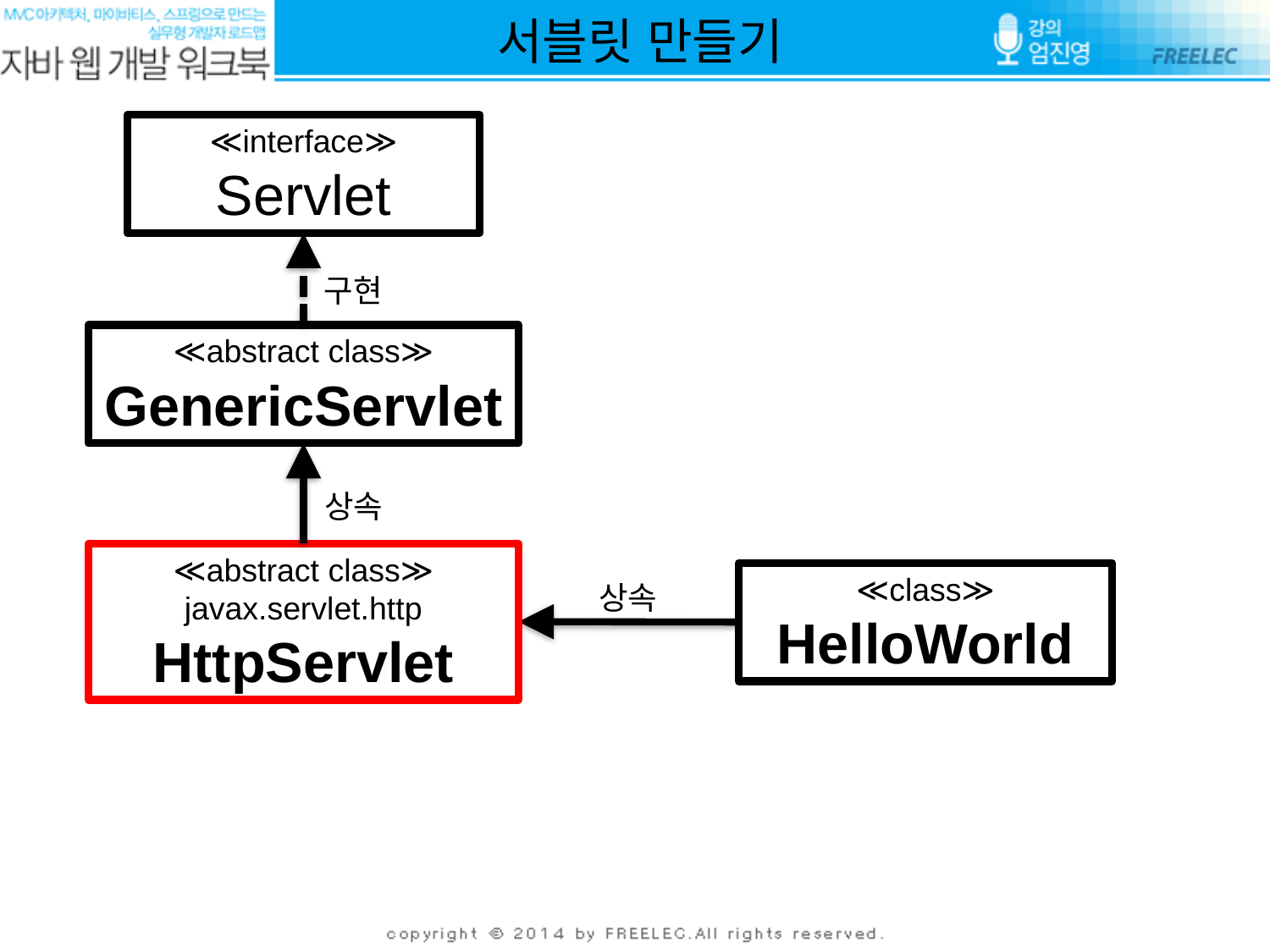

# 서블릿 만들기
≪interface≫
Servlet
구현
≪abstract class≫
GenericServlet
상속
≪abstract class≫
javax.servlet.http
HttpServlet
≪class≫
HelloWorld
상속